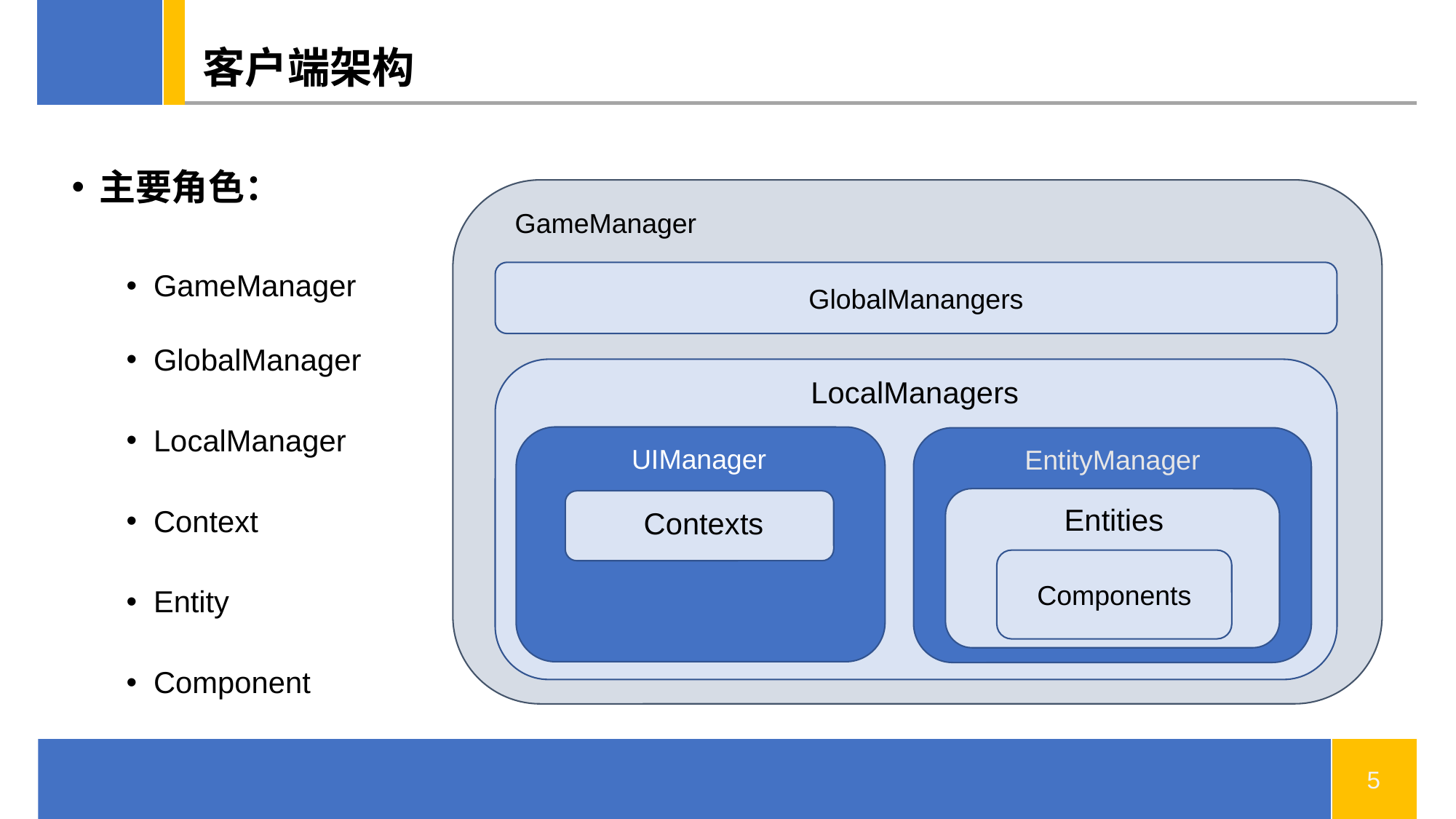

# 客户端架构

主要角色：

GameManager

GlobalManager

LocalManager

Context

Entity

Component

GameManager
GlobalManangers

LocalManagers

UIManager
EntityManager

Entities
Contexts
Components